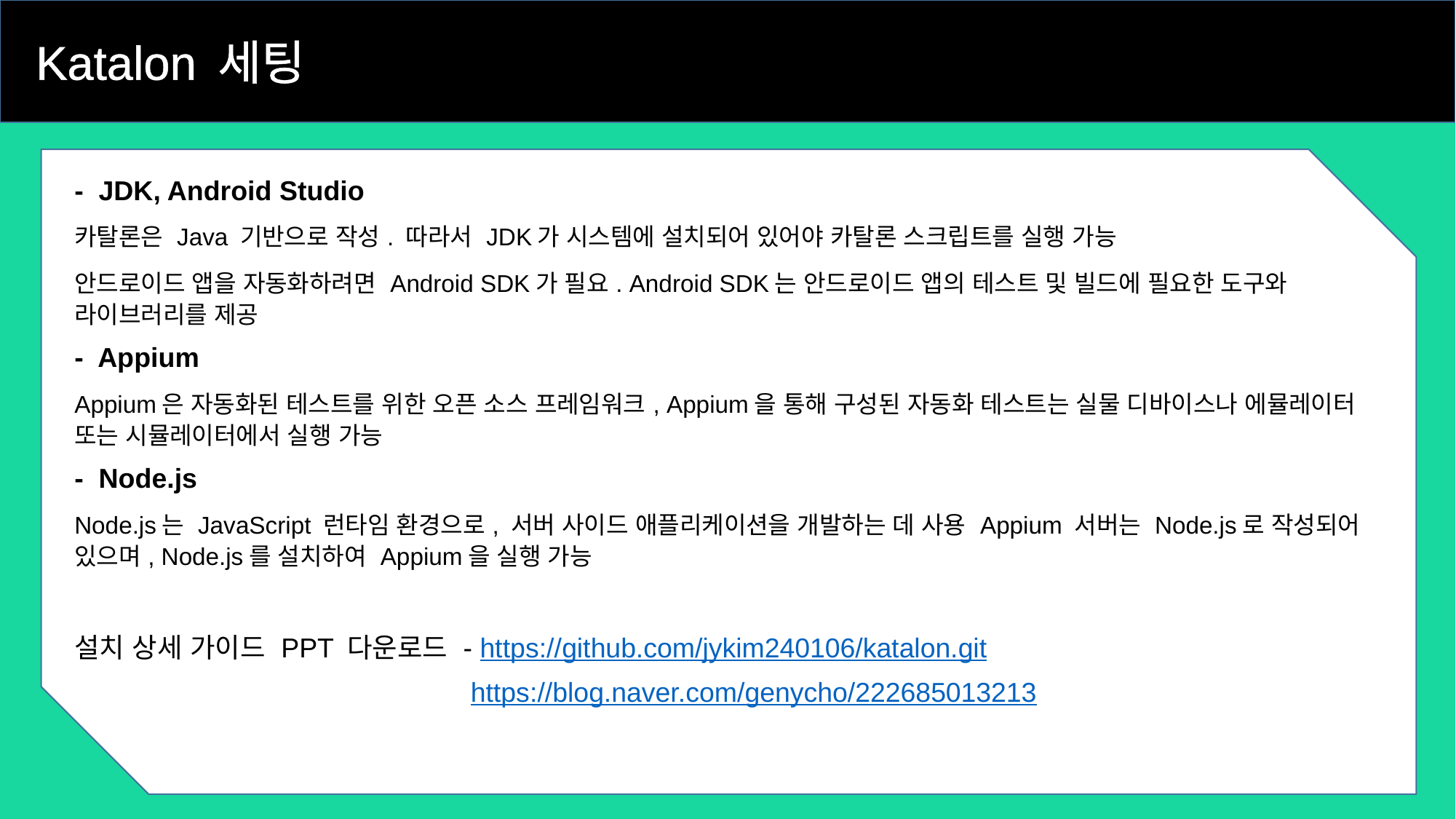

Katalon 세팅

-  JDK, Android Studio
카탈론은 Java 기반으로 작성. 따라서 JDK가 시스템에 설치되어 있어야 카탈론 스크립트를 실행 가능
안드로이드 앱을 자동화하려면 Android SDK가 필요. Android SDK는 안드로이드 앱의 테스트 및 빌드에 필요한 도구와 라이브러리를 제공
-  Appium
Appium은 자동화된 테스트를 위한 오픈 소스 프레임워크, Appium을 통해 구성된 자동화 테스트는 실물 디바이스나 에뮬레이터 또는 시뮬레이터에서 실행 가능
-  Node.js
Node.js는 JavaScript 런타임 환경으로, 서버 사이드 애플리케이션을 개발하는 데 사용 Appium 서버는 Node.js로 작성되어 있으며, Node.js를 설치하여 Appium을 실행 가능

설치 상세 가이드 PPT 다운로드 - https://github.com/jykim240106/katalon.git
			         https://blog.naver.com/genycho/222685013213